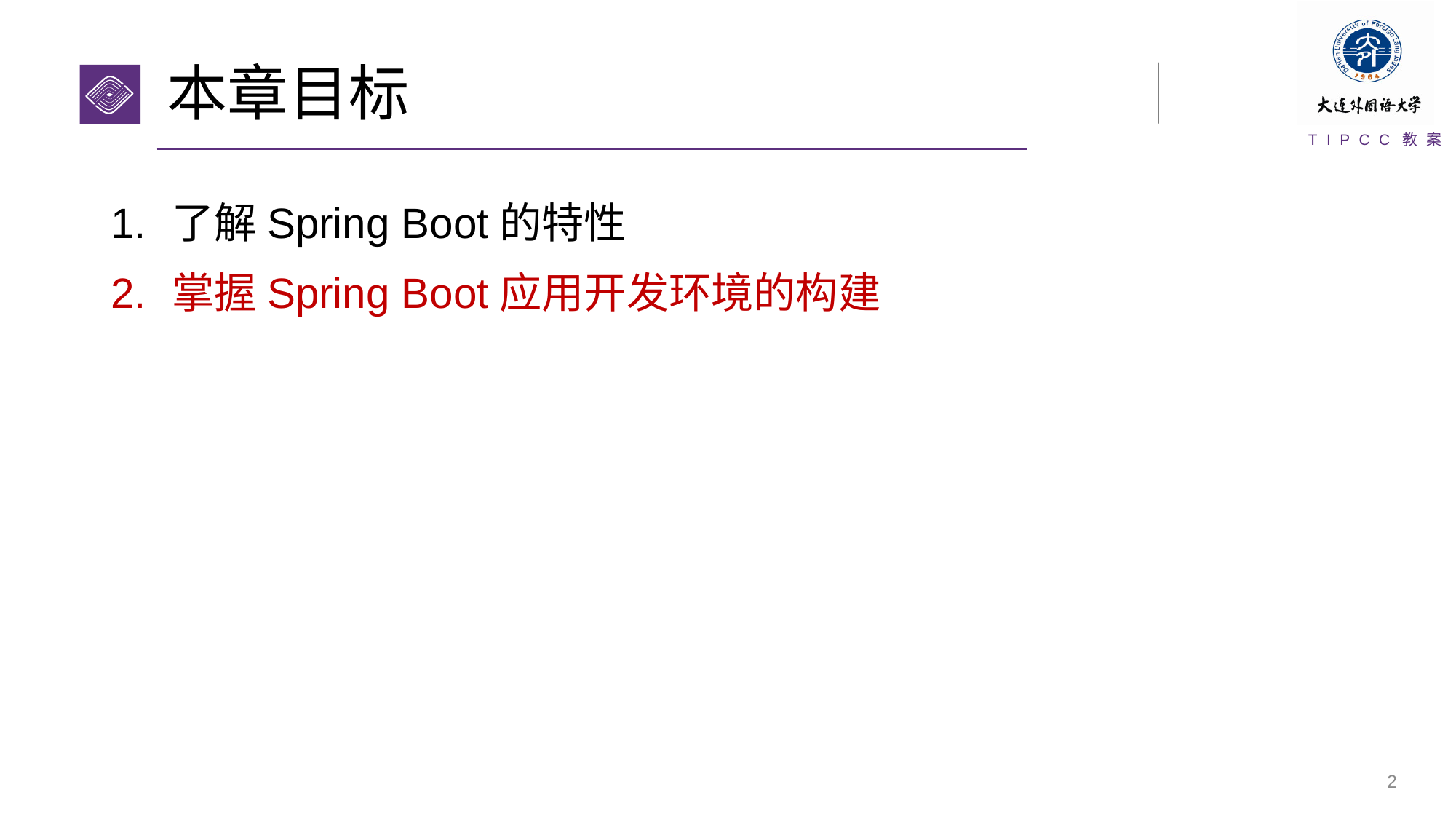

# 本章目标
了解Spring Boot的特性
掌握Spring Boot应用开发环境的构建
2